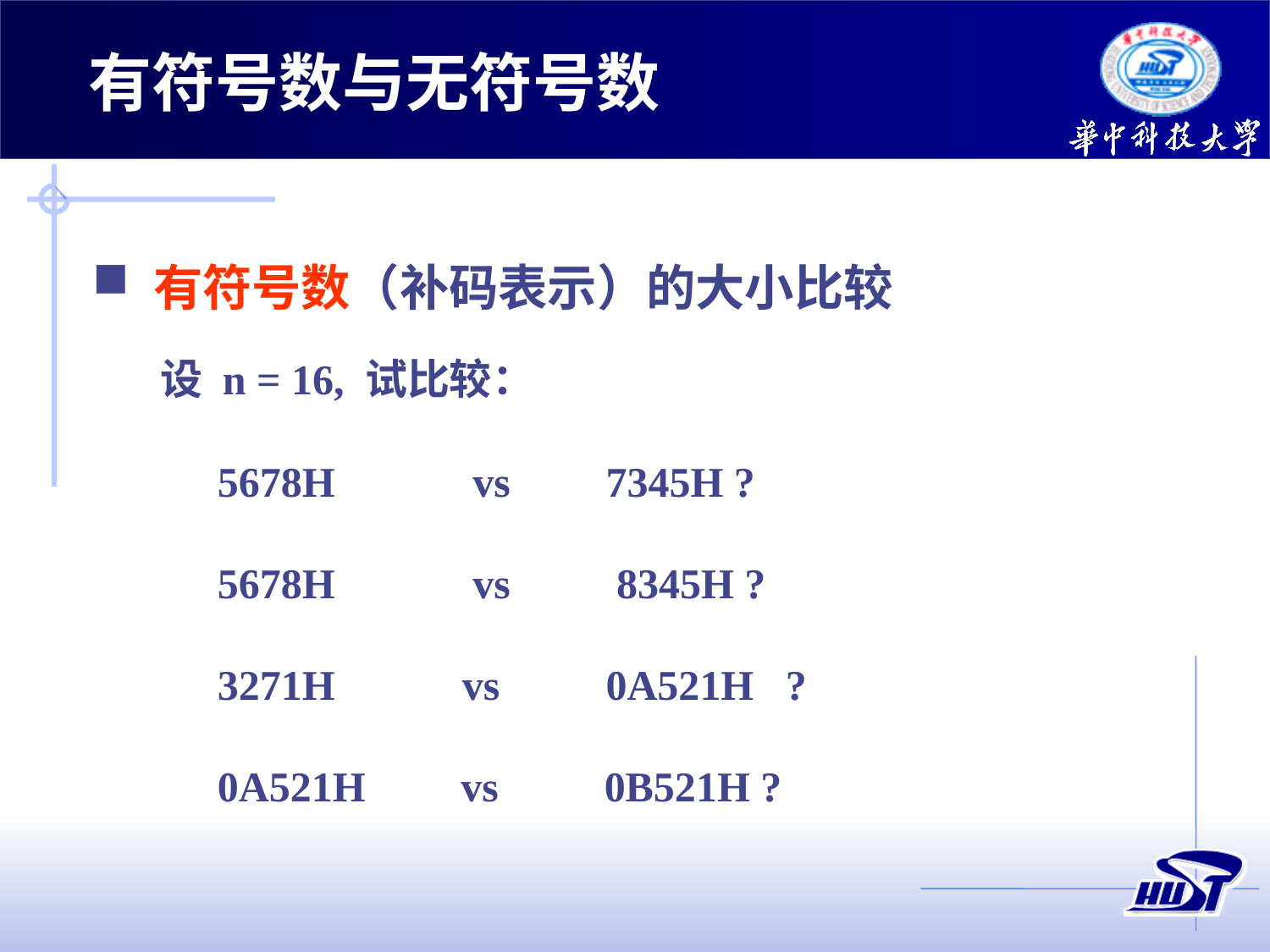

有符号数与无符号数
 有符号数（补码表示）的大小比较
  设 n = 16, 试比较：
5678H             vs         7345H ?

5678H             vs          8345H ?

3271H            vs          0A521H   ?

0A521H         vs          0B521H ?